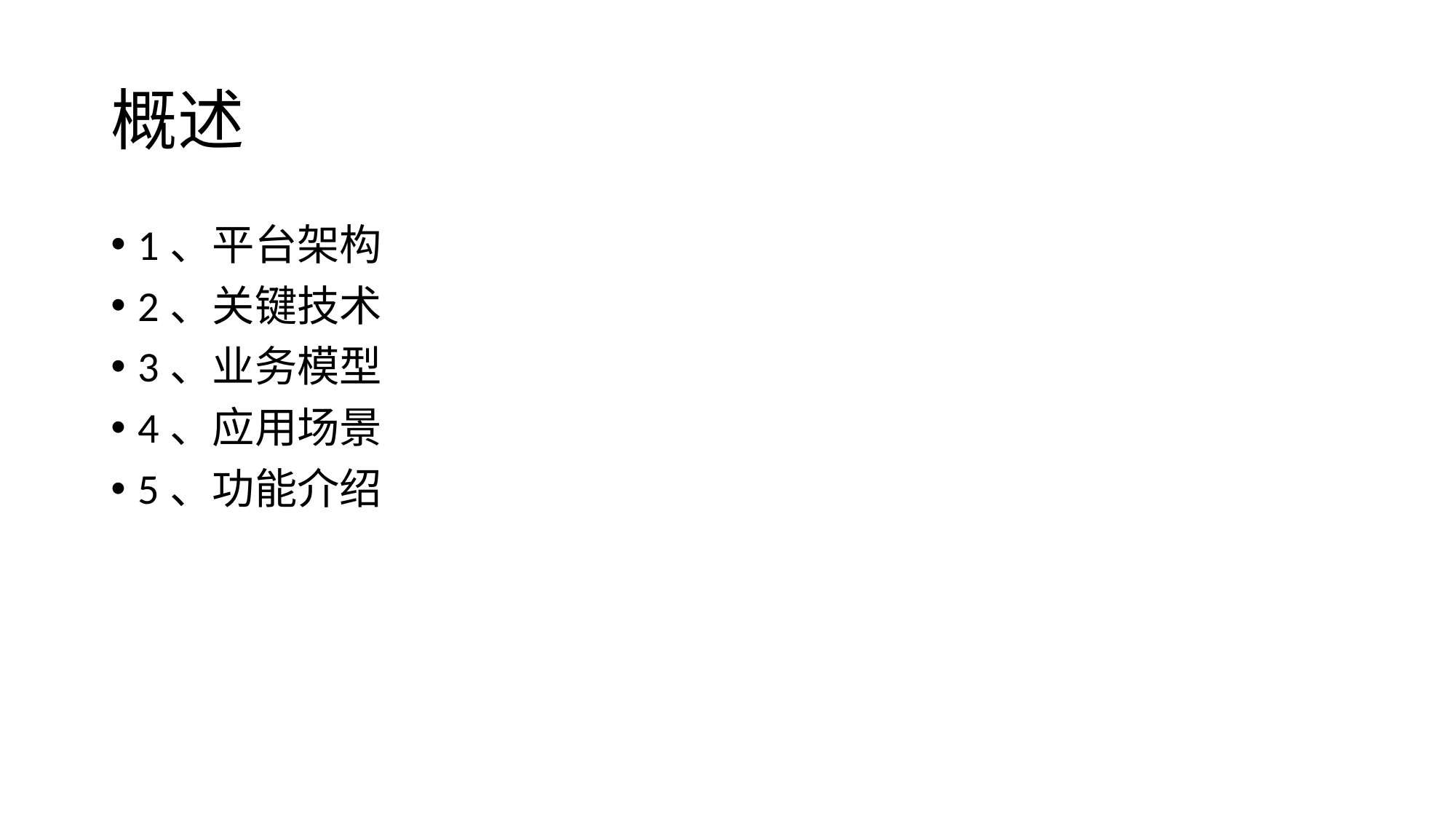

# 概述
1、平台架构
2、关键技术
3、业务模型
4、应用场景
5、功能介绍